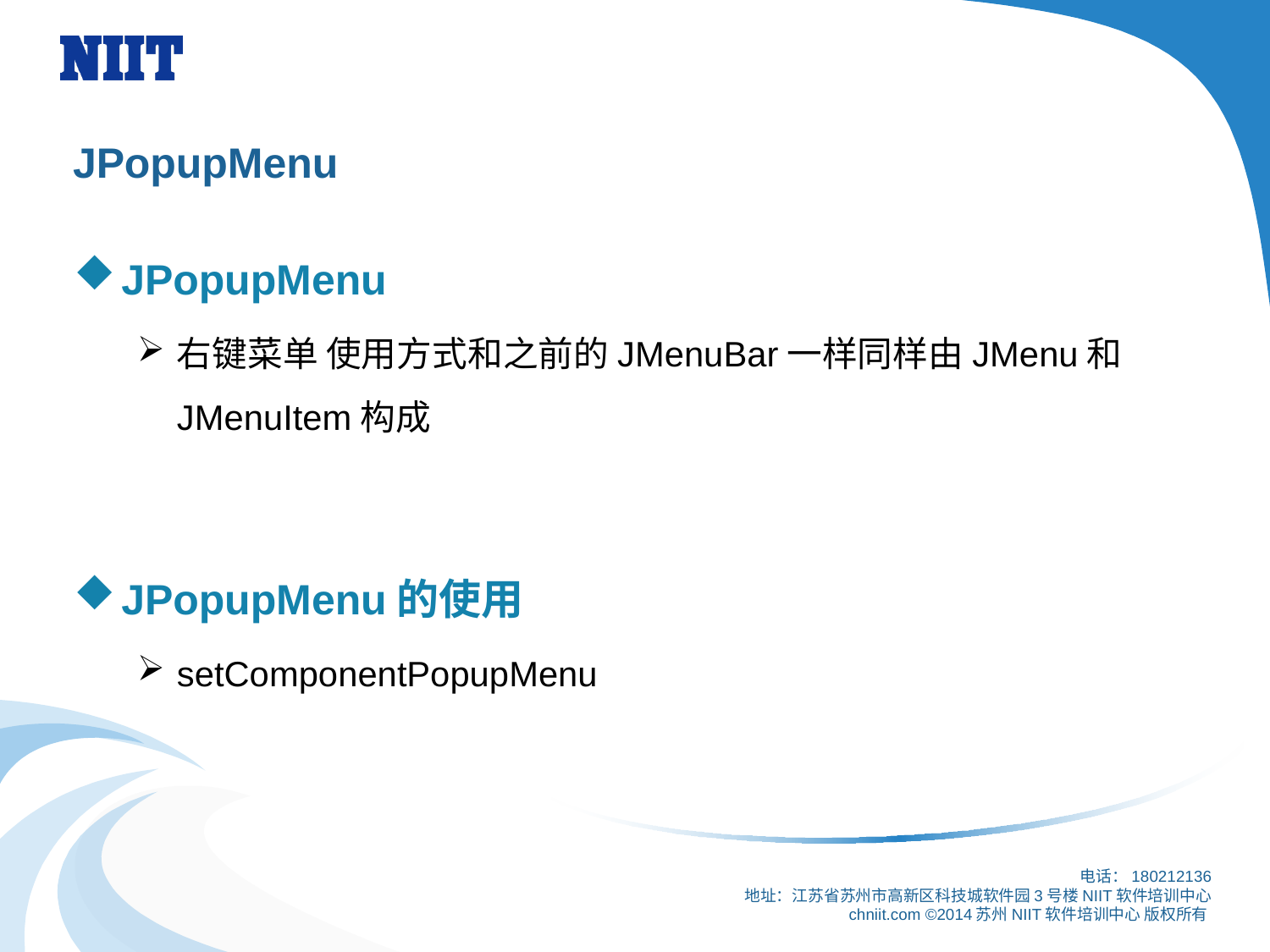

# JPopupMenu
JPopupMenu
右键菜单 使用方式和之前的JMenuBar一样同样由JMenu和JMenuItem构成

JPopupMenu的使用
setComponentPopupMenu